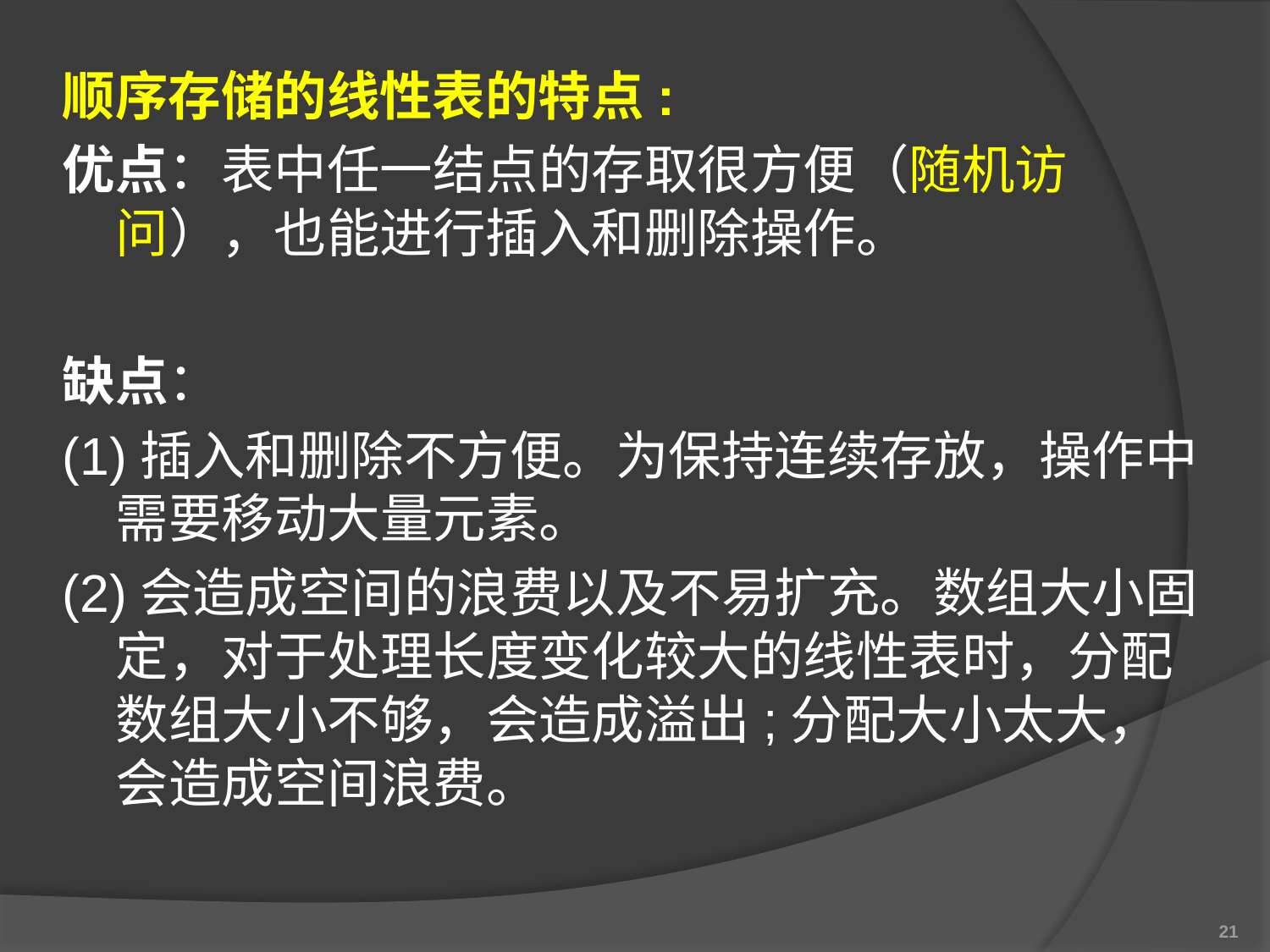

顺序存储的线性表的特点:
优点：表中任一结点的存取很方便（随机访问），也能进行插入和删除操作。

缺点：
(1)插入和删除不方便。为保持连续存放，操作中需要移动大量元素。
(2)会造成空间的浪费以及不易扩充。数组大小固定，对于处理长度变化较大的线性表时，分配数组大小不够，会造成溢出;分配大小太大，会造成空间浪费。

21